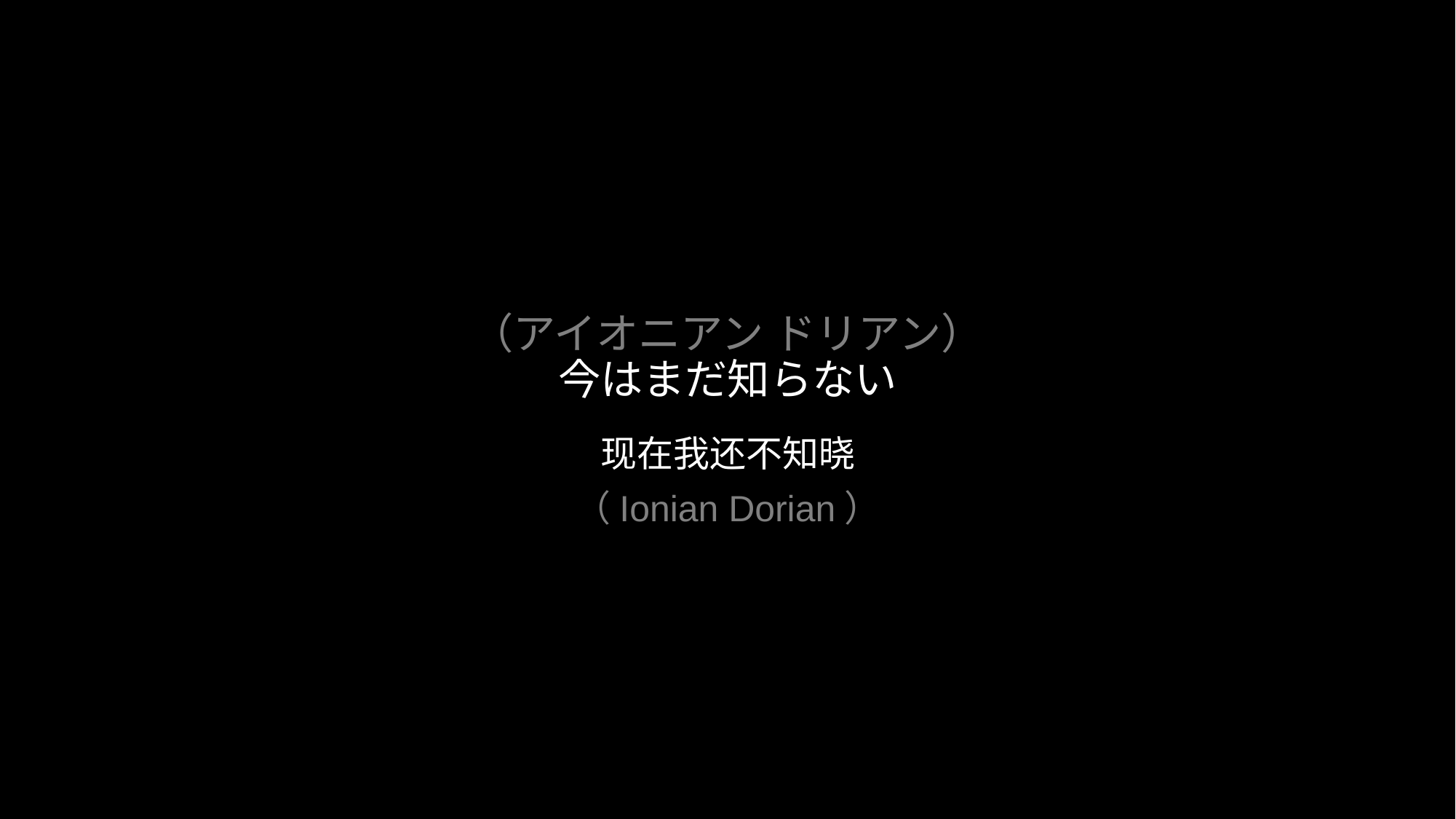

# （アイオニアン ドリアン） 今はまだ知らない
现在我还不知晓
（Ionian Dorian）